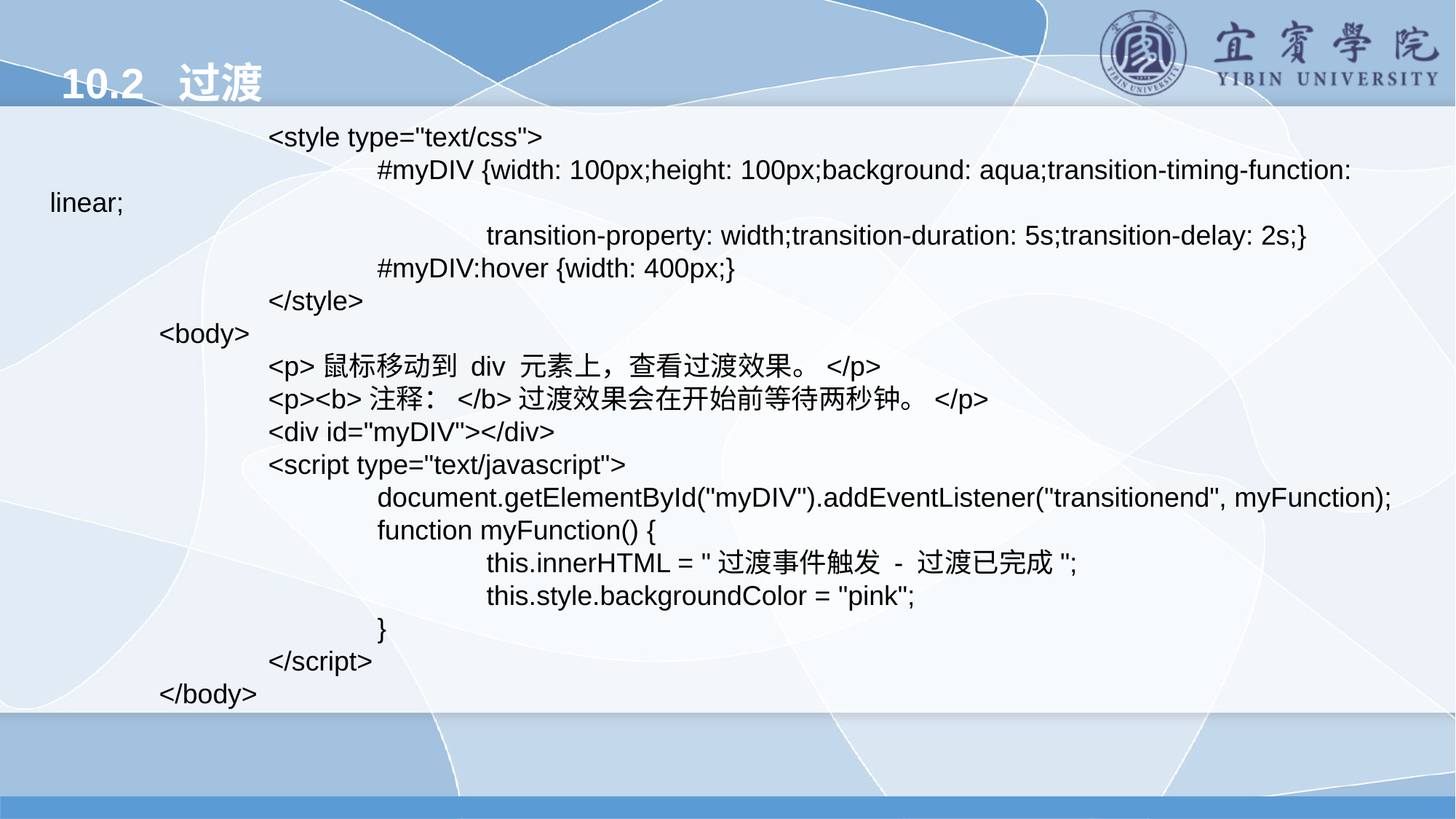

10.2  过渡
		<style type="text/css">
			#myDIV {width: 100px;height: 100px;background: aqua;transition-timing-function: linear;
				transition-property: width;transition-duration: 5s;transition-delay: 2s;}
			#myDIV:hover {width: 400px;}
		</style>
	<body>
		<p>鼠标移动到 div 元素上，查看过渡效果。</p>
		<p><b>注释：</b>过渡效果会在开始前等待两秒钟。</p>
		<div id="myDIV"></div>
		<script type="text/javascript">
			document.getElementById("myDIV").addEventListener("transitionend", myFunction);
			function myFunction() {
				this.innerHTML = "过渡事件触发 - 过渡已完成";
				this.style.backgroundColor = "pink";
			}
		</script>
	</body>